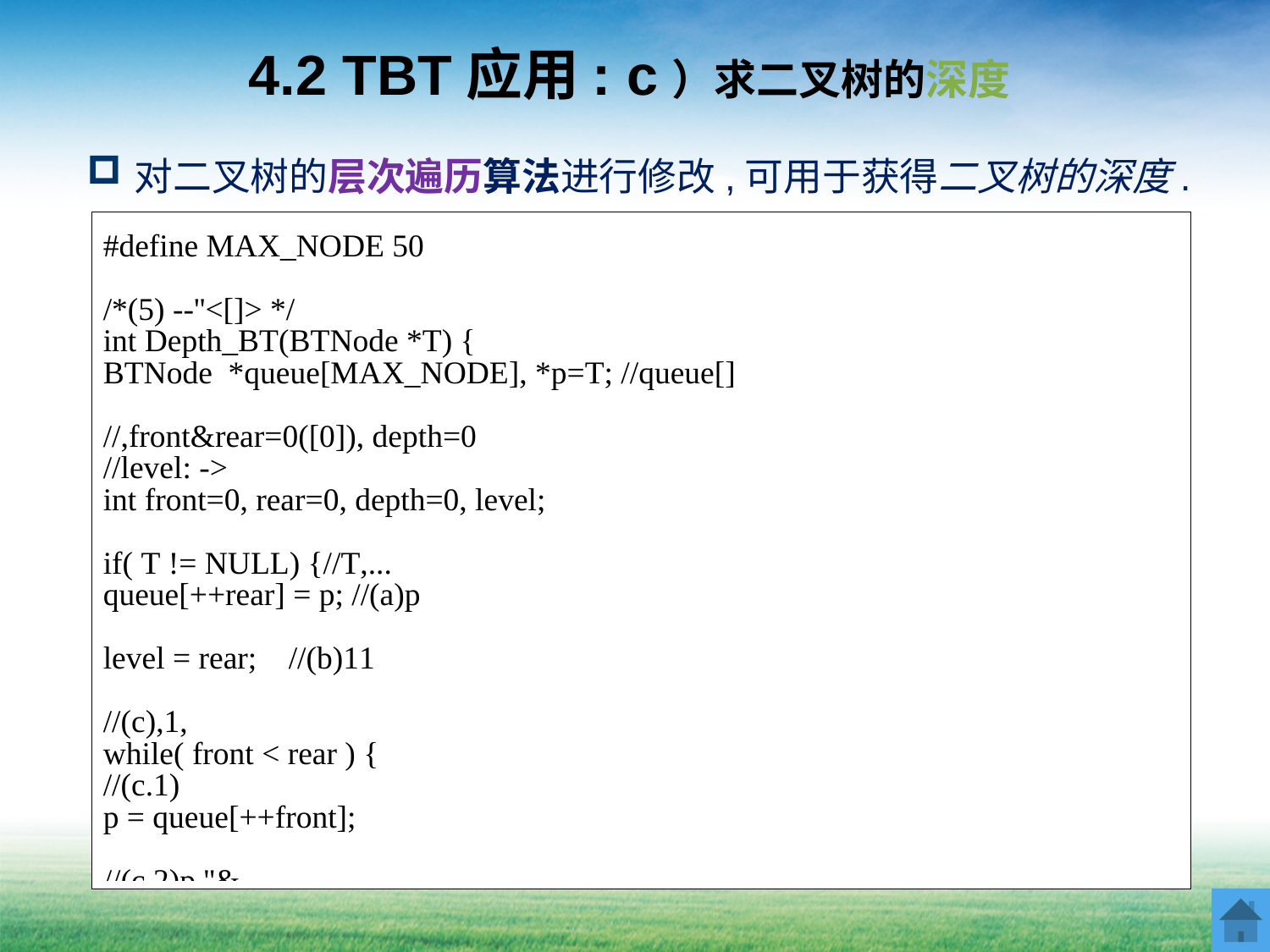

# 4.2 TBT应用: c）求二叉树的深度
对二叉树的层次遍历算法进行修改,可用于获得二叉树的深度.